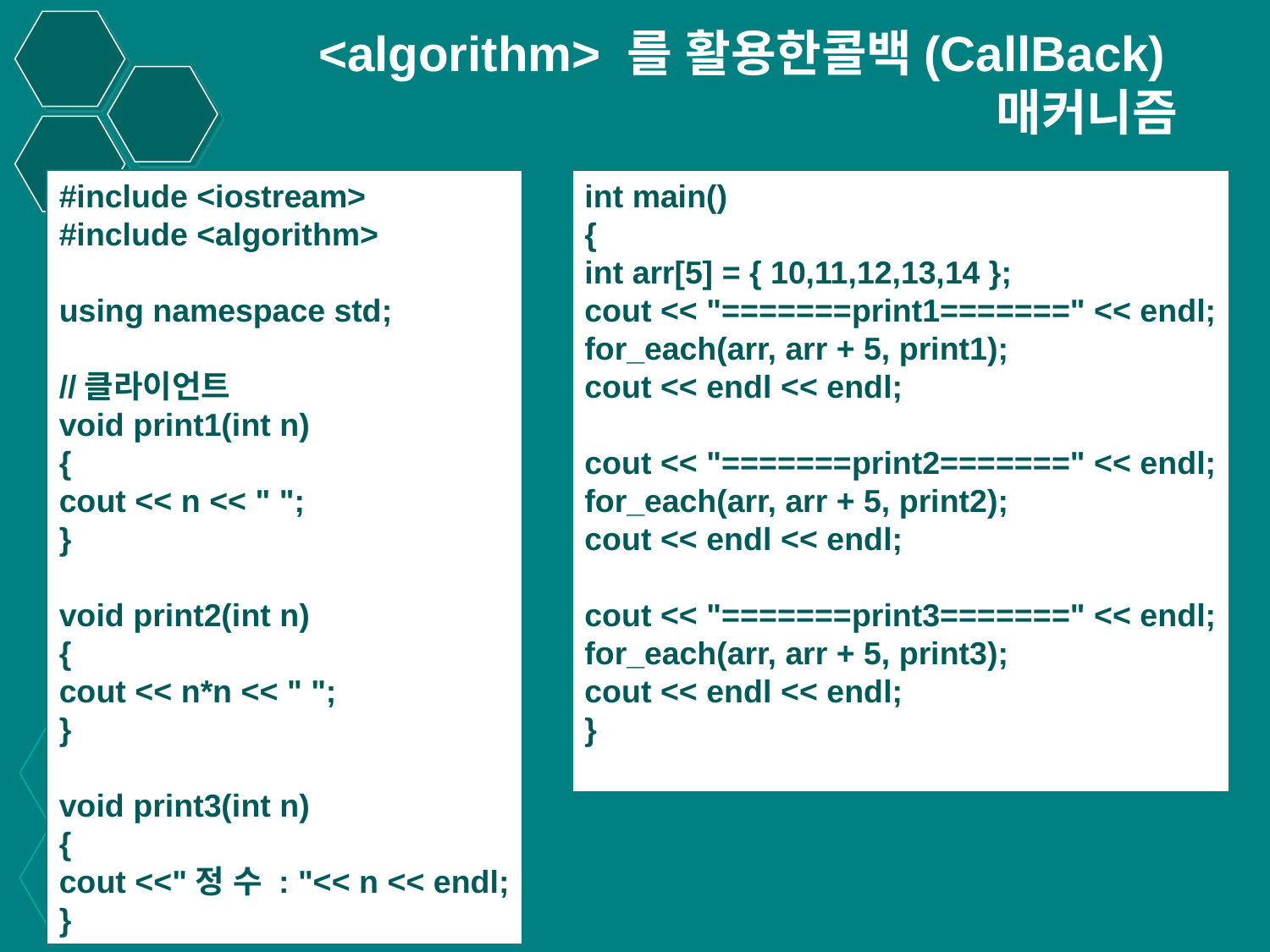

<algorithm> 를 활용한콜백(CallBack)매커니즘
#include <iostream>
#include <algorithm>

using namespace std;

//클라이언트
void print1(int n)
{
cout << n << " ";
}

void print2(int n)
{
cout << n*n << " ";
}

void print3(int n)
{
cout <<"정 수 : "<< n << endl;
}
int main()
{
int arr[5] = { 10,11,12,13,14 };
cout << "=======print1=======" << endl;
for_each(arr, arr + 5, print1);
cout << endl << endl;

cout << "=======print2=======" << endl;
for_each(arr, arr + 5, print2);
cout << endl << endl;

cout << "=======print3=======" << endl;
for_each(arr, arr + 5, print3);
cout << endl << endl;
}